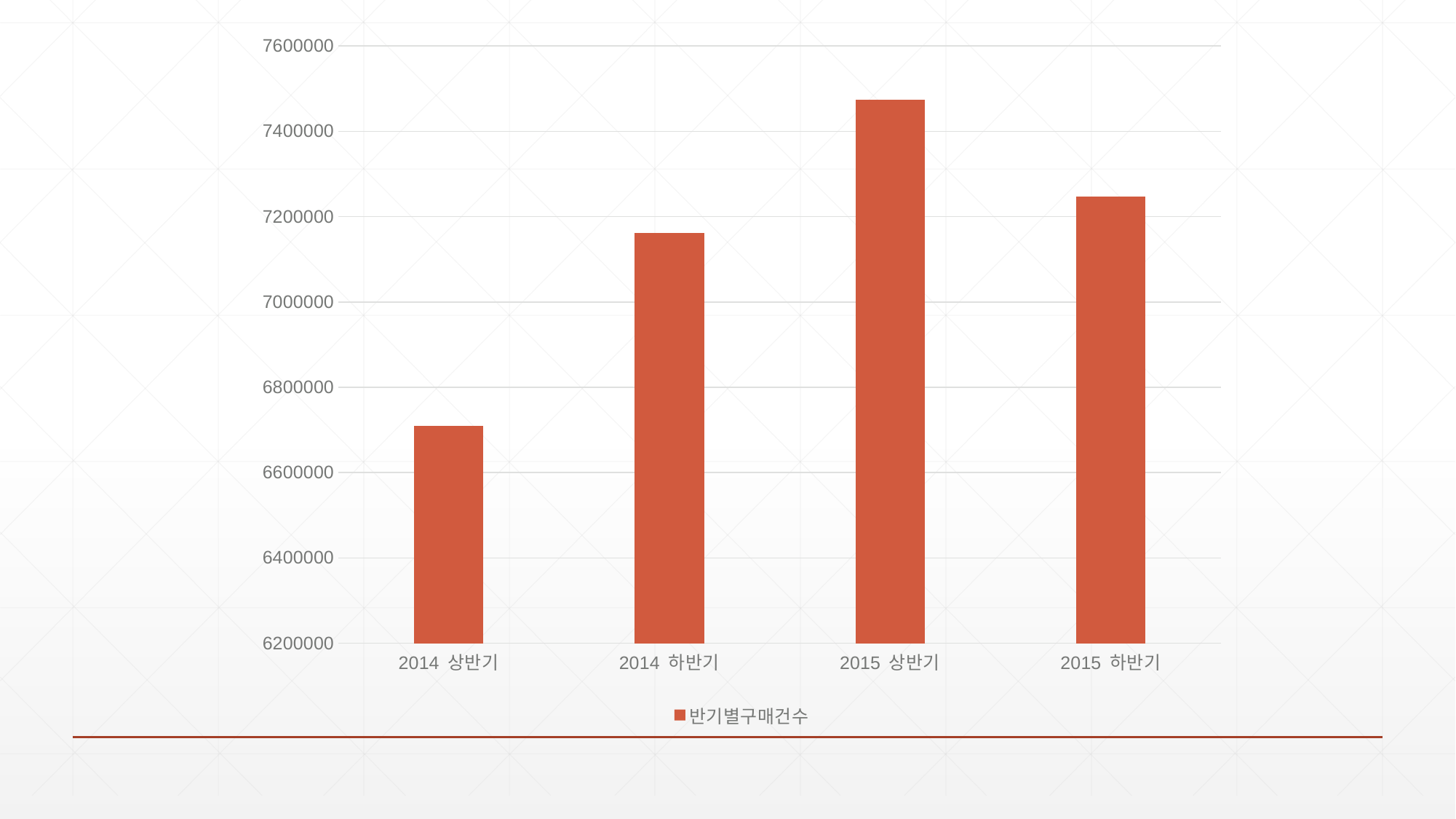

### Chart

| Category | 반기별구매건수 |
|---|---|
| 2014 상반기 | 6709382.0 |
| 2014 하반기 | 7162132.0 |
| 2015 상반기 | 7474098.0 |
| 2015 하반기 | 7247418.0 |
#